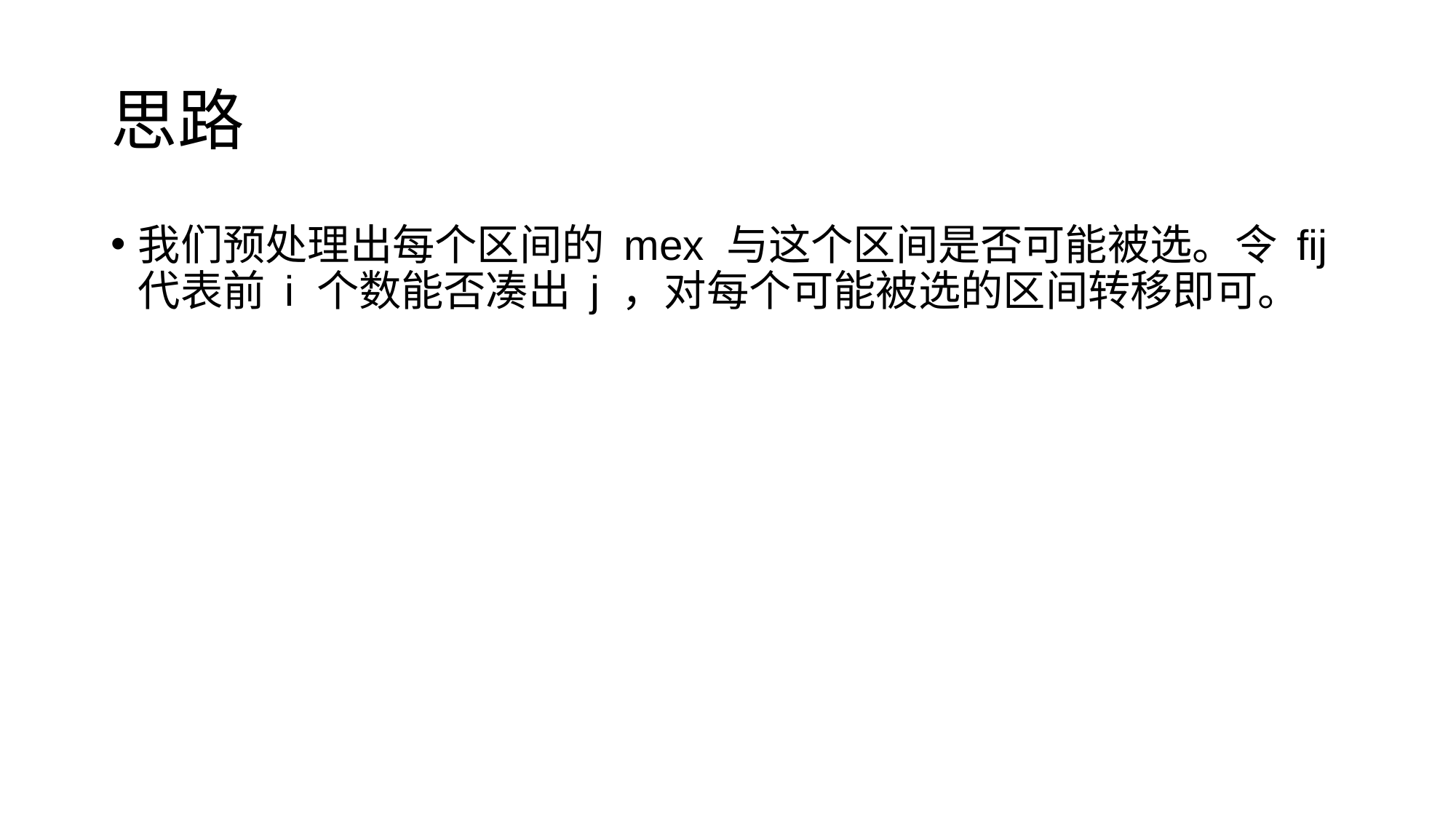

# 思路
我们预处理出每个区间的 mex 与这个区间是否可能被选。令 fij 代表前 i 个数能否凑出 j ，对每个可能被选的区间转移即可。